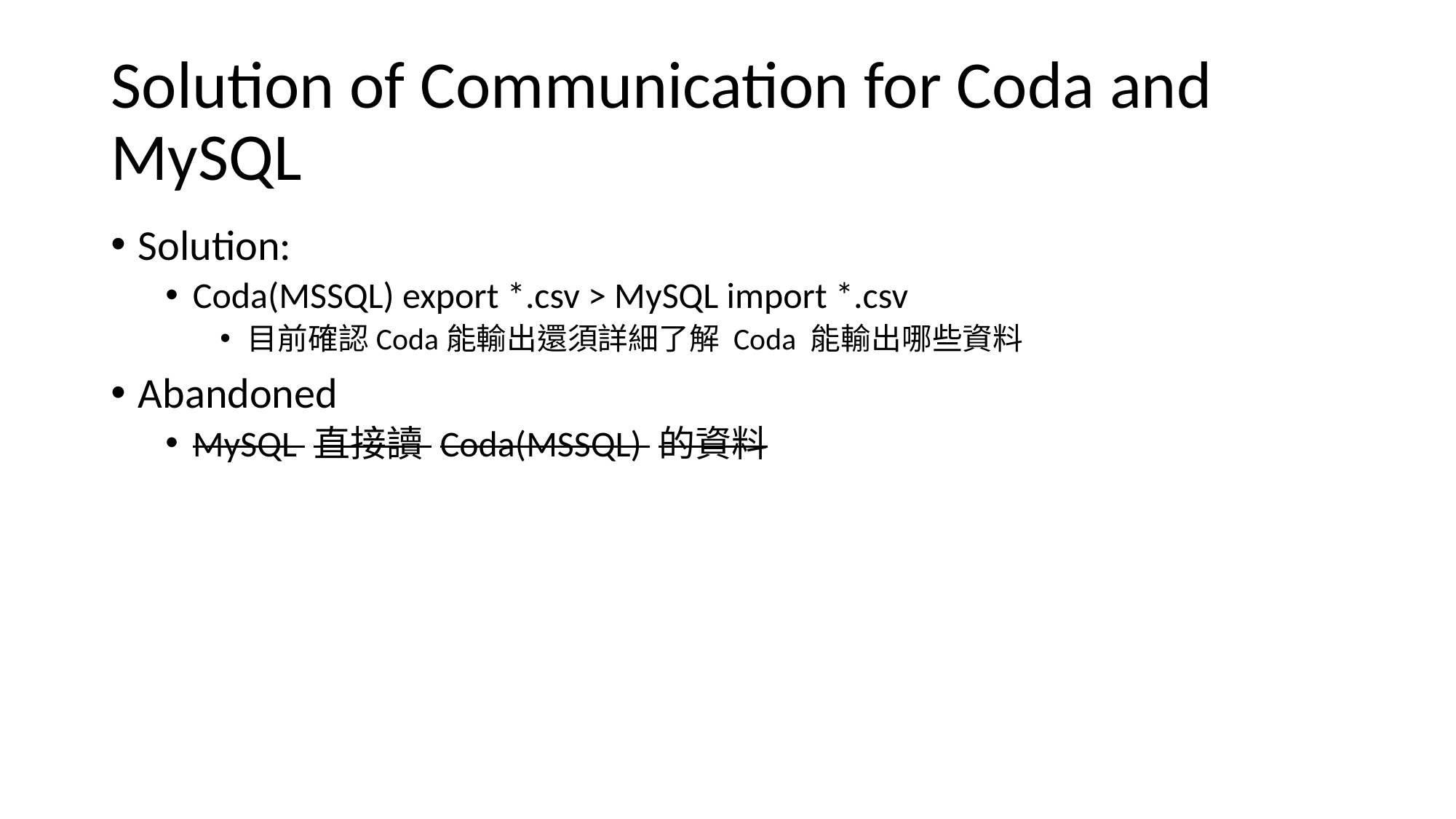

# Solution of Communication for Coda and MySQL
Solution:
Coda(MSSQL) export *.csv > MySQL import *.csv
目前確認Coda能輸出還須詳細了解 Coda 能輸出哪些資料
Abandoned
MySQL 直接讀 Coda(MSSQL) 的資料